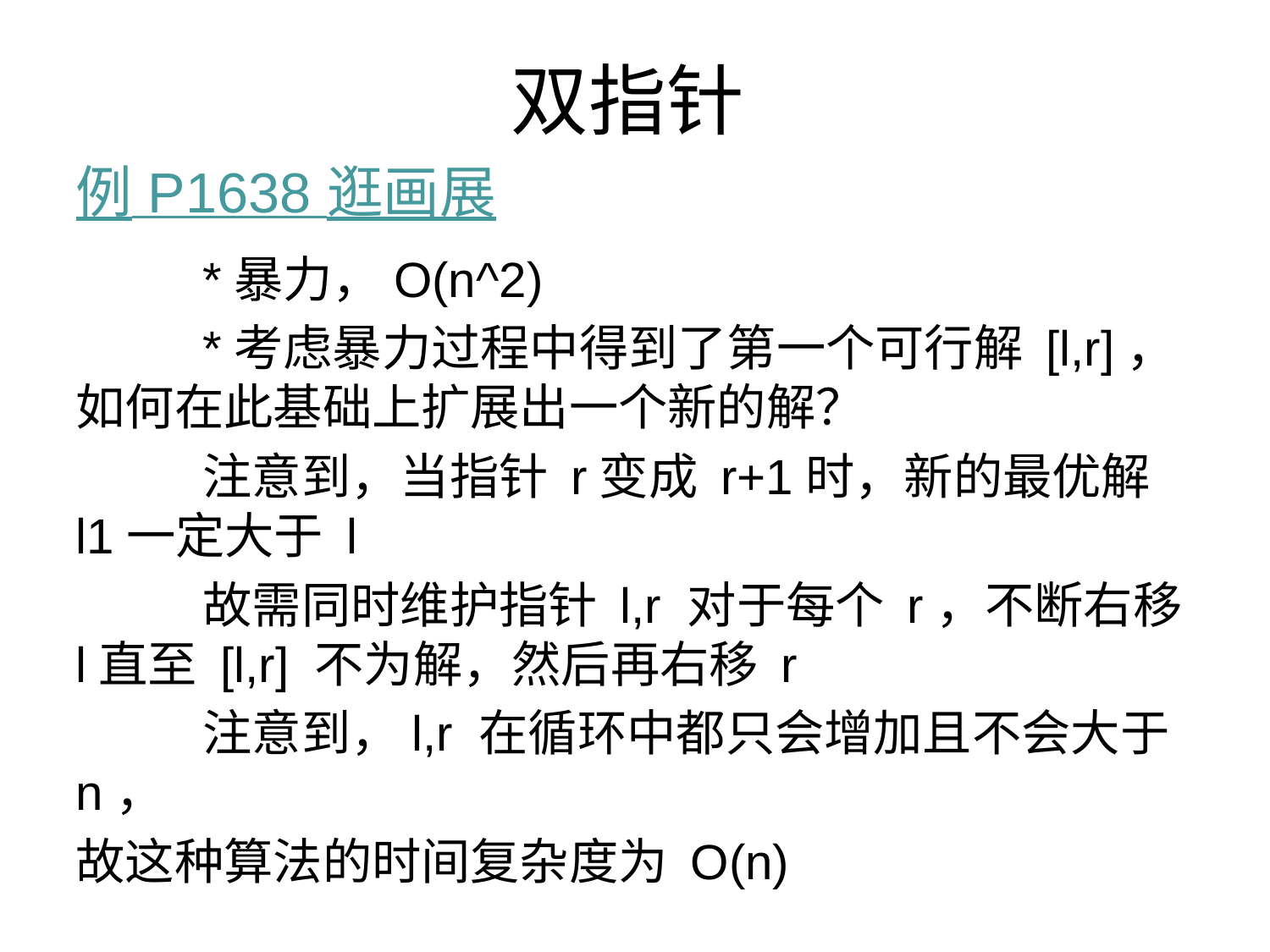

双指针
例 P1638 逛画展
	*暴力，O(n^2)
	*考虑暴力过程中得到了第一个可行解 [l,r]，如何在此基础上扩展出一个新的解？
   	注意到，当指针 r变成 r+1时，新的最优解 l1一定大于 l
	故需同时维护指针 l,r 对于每个 r，不断右移 l直至 [l,r] 不为解，然后再右移 r
	注意到，l,r 在循环中都只会增加且不会大于n，
故这种算法的时间复杂度为 O(n)